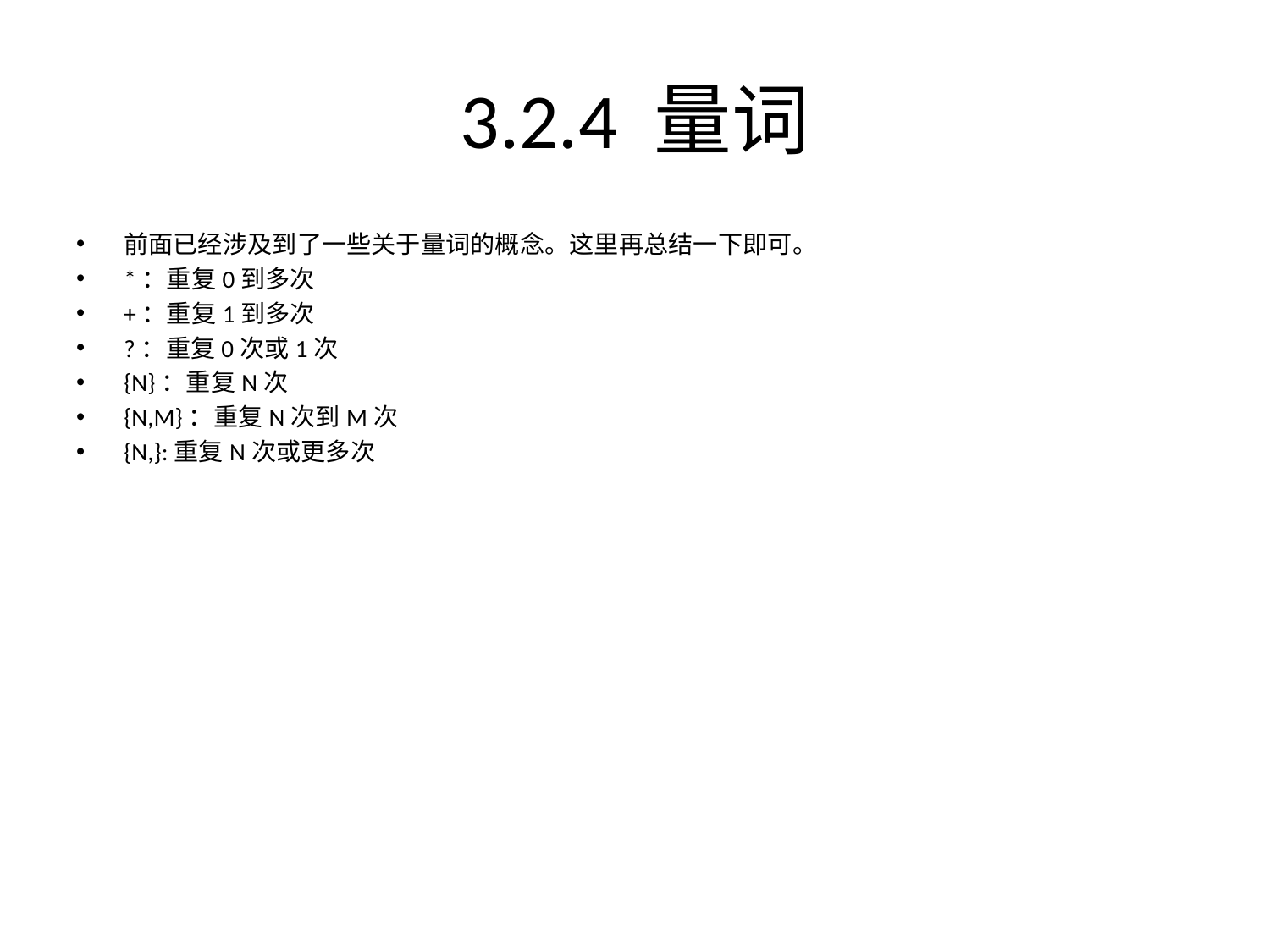

# 3.2.4 量词
前面已经涉及到了一些关于量词的概念。这里再总结一下即可。
*：重复0到多次
+：重复1到多次
?：重复0次或1次
{N}：重复N次
{N,M}：重复N次到M次
{N,}:重复N次或更多次